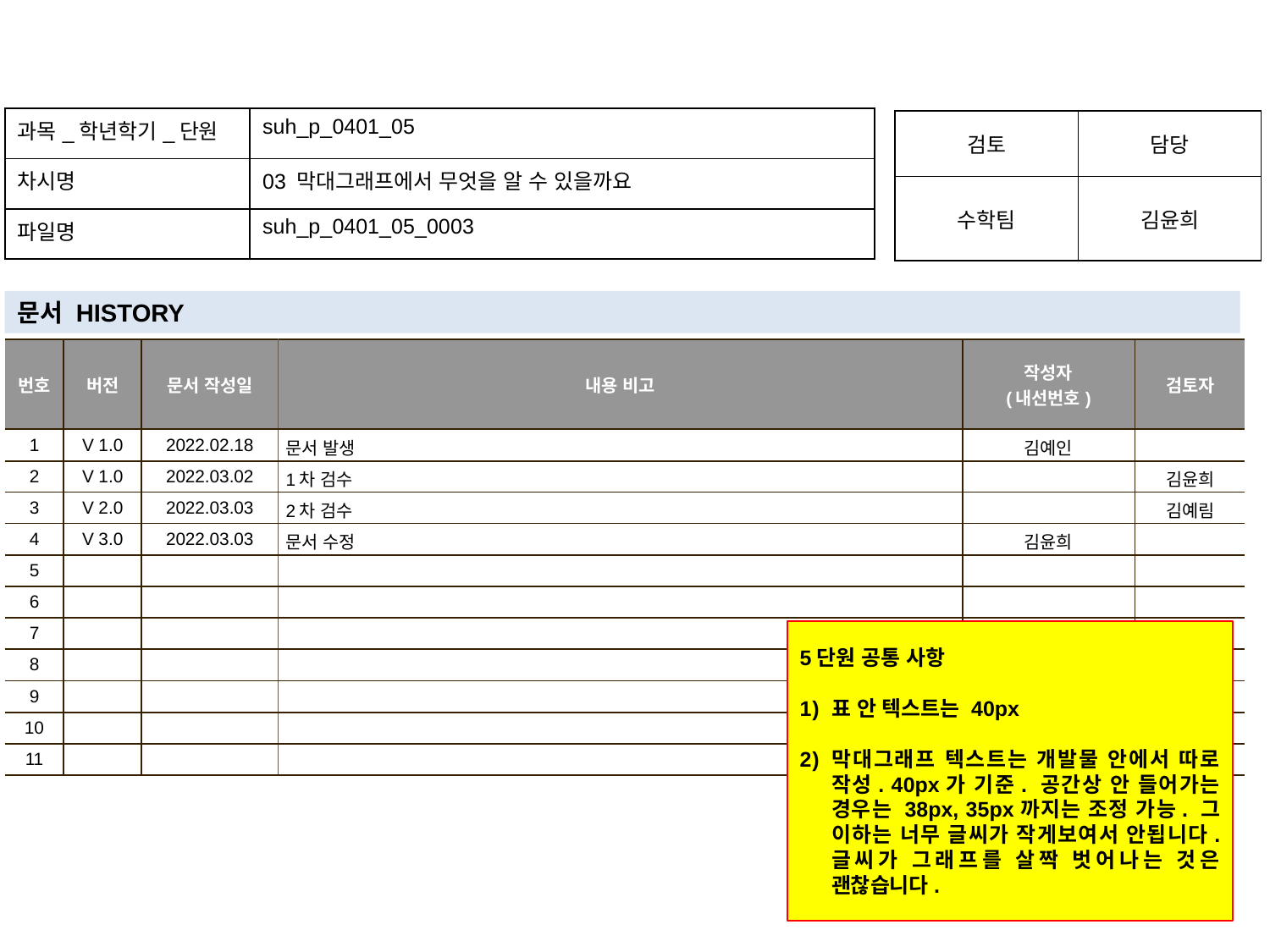

| 과목\_학년학기\_단원 | suh\_p\_0401\_05 |
| --- | --- |
| 차시명 | 03 막대그래프에서 무엇을 알 수 있을까요 |
| 파일명 | suh\_p\_0401\_05\_0003 |
| 검토 | 담당 |
| --- | --- |
| 수학팀 | 김윤희 |
문서 HISTORY
| 번호 | 버전 | 문서 작성일 | 내용 비고 | 작성자 (내선번호) | 검토자 |
| --- | --- | --- | --- | --- | --- |
| 1 | V 1.0 | 2022.02.18 | 문서 발생 | 김예인 |  |
| 2 | V 1.0 | 2022.03.02 | 1차 검수 |  | 김윤희 |
| 3 | V 2.0 | 2022.03.03 | 2차 검수 |  | 김예림 |
| 4 | V 3.0 | 2022.03.03 | 문서 수정 | 김윤희 |  |
| 5 |  |  |  |  |  |
| 6 |  |  |  |  |  |
| 7 |  |  |  |  |  |
| 8 |  |  |  |  |  |
| 9 |  |  |  |  |  |
| 10 |  |  |  |  |  |
| 11 |  |  |  |  |  |
5단원 공통 사항

표 안 텍스트는 40px

막대그래프 텍스트는 개발물 안에서 따로 작성. 40px가 기준. 공간상 안 들어가는 경우는 38px, 35px까지는 조정 가능. 그 이하는 너무 글씨가 작게보여서 안됩니다. 글씨가 그래프를 살짝 벗어나는 것은 괜찮습니다.